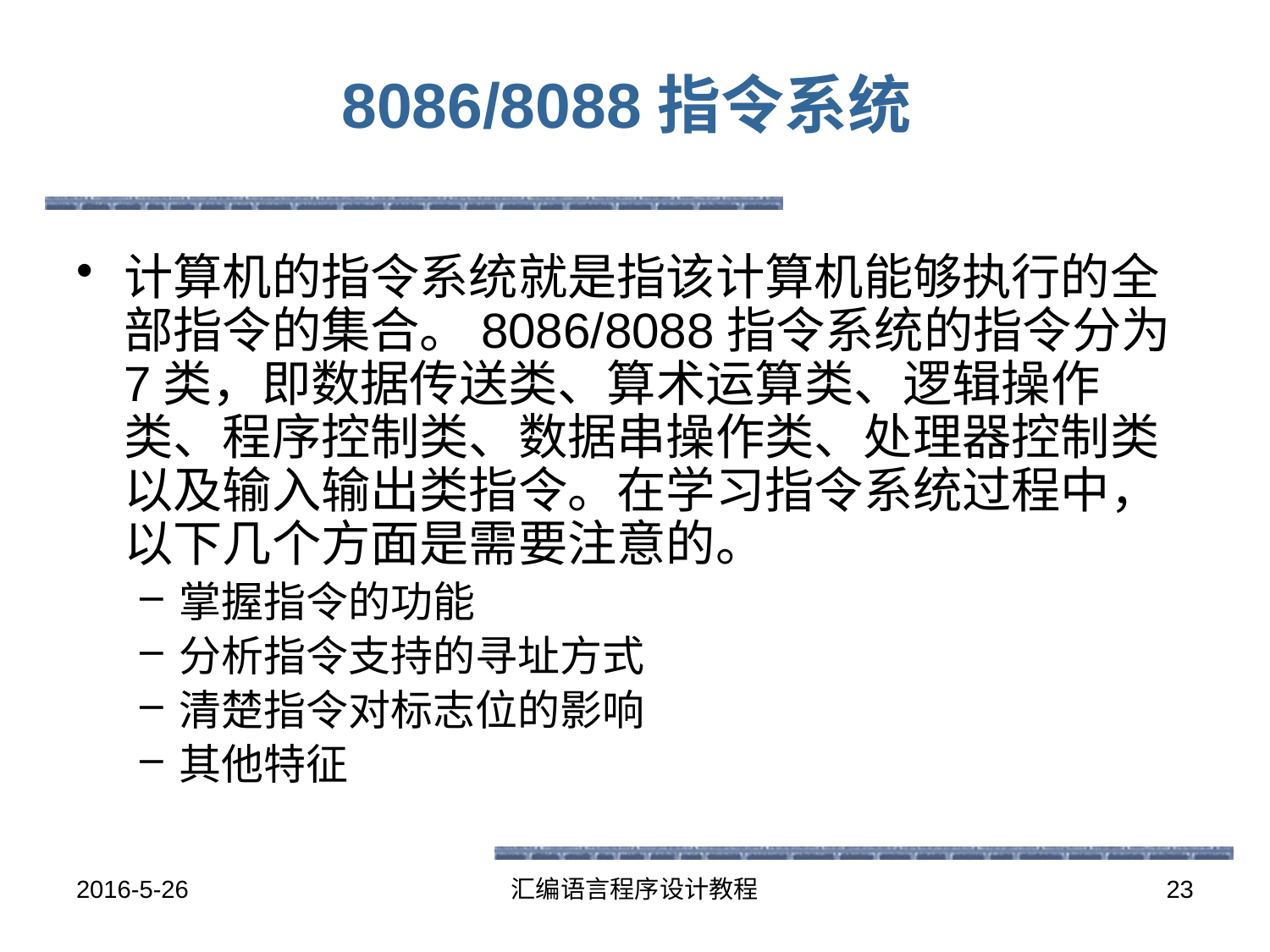

# 8086/8088指令系统
计算机的指令系统就是指该计算机能够执行的全部指令的集合。8086/8088指令系统的指令分为7类，即数据传送类、算术运算类、逻辑操作类、程序控制类、数据串操作类、处理器控制类以及输入输出类指令。在学习指令系统过程中，以下几个方面是需要注意的。
掌握指令的功能
分析指令支持的寻址方式
清楚指令对标志位的影响
其他特征
2016-5-26
汇编语言程序设计教程
23